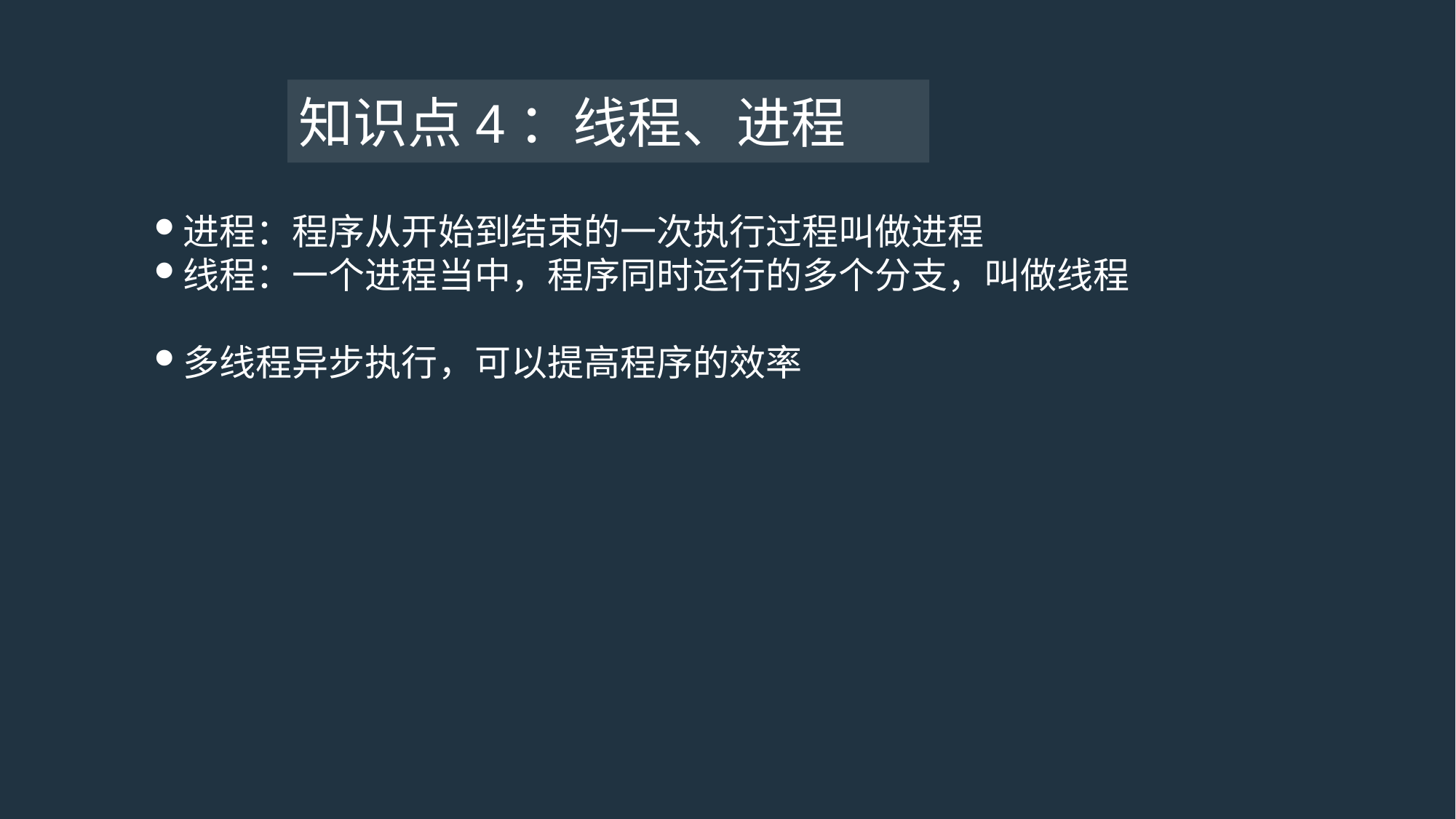

# 知识点4：线程、进程
进程：程序从开始到结束的一次执行过程叫做进程
线程：一个进程当中，程序同时运行的多个分支，叫做线程

多线程异步执行，可以提高程序的效率